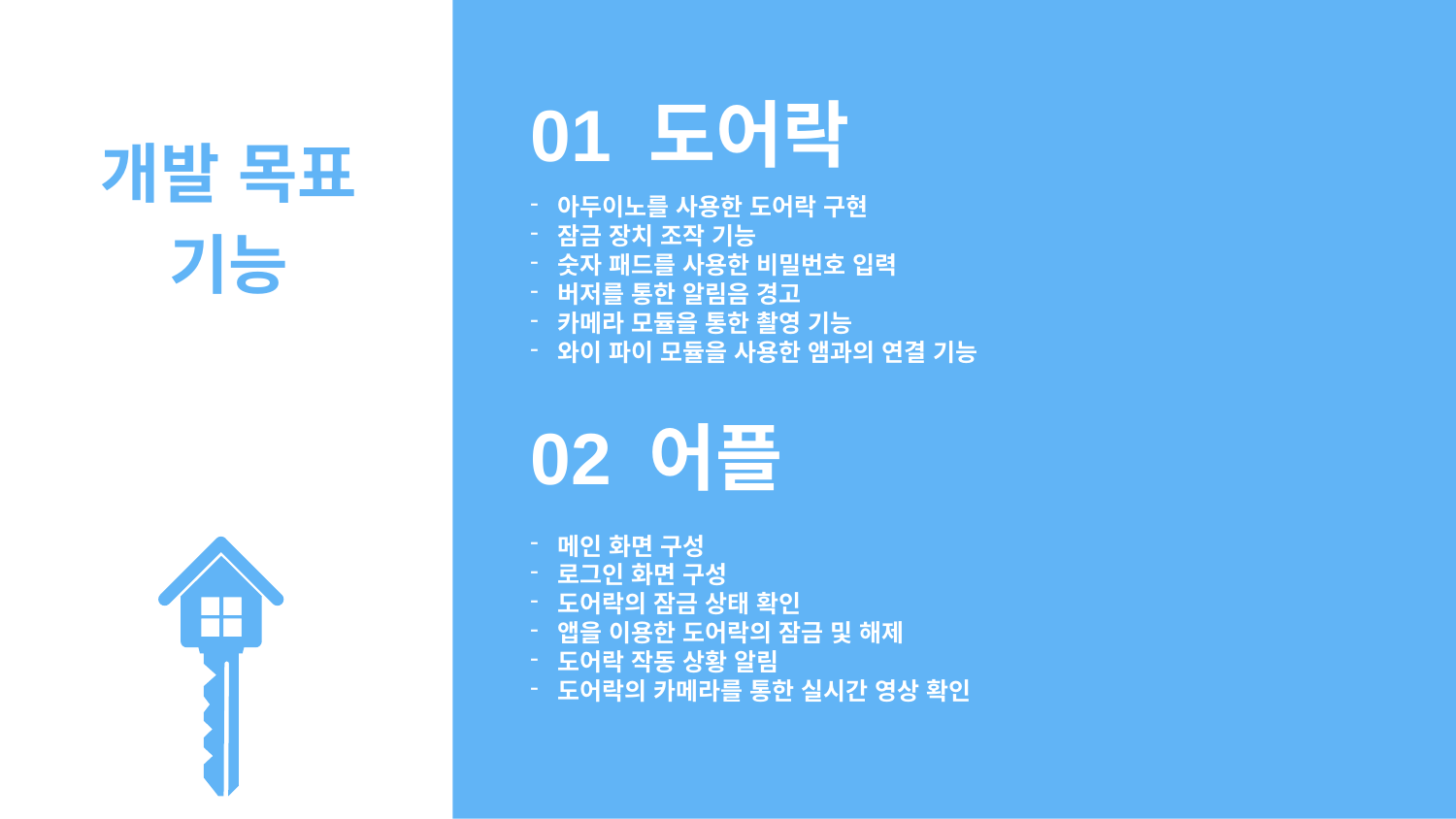

01 도어락
개발 목표
기능
아두이노를 사용한 도어락 구현
잠금 장치 조작 기능
숫자 패드를 사용한 비밀번호 입력
버저를 통한 알림음 경고
카메라 모듈을 통한 촬영 기능
와이 파이 모듈을 사용한 앰과의 연결 기능
02 어플
메인 화면 구성
로그인 화면 구성
도어락의 잠금 상태 확인
앱을 이용한 도어락의 잠금 및 해제
도어락 작동 상황 알림
도어락의 카메라를 통한 실시간 영상 확인